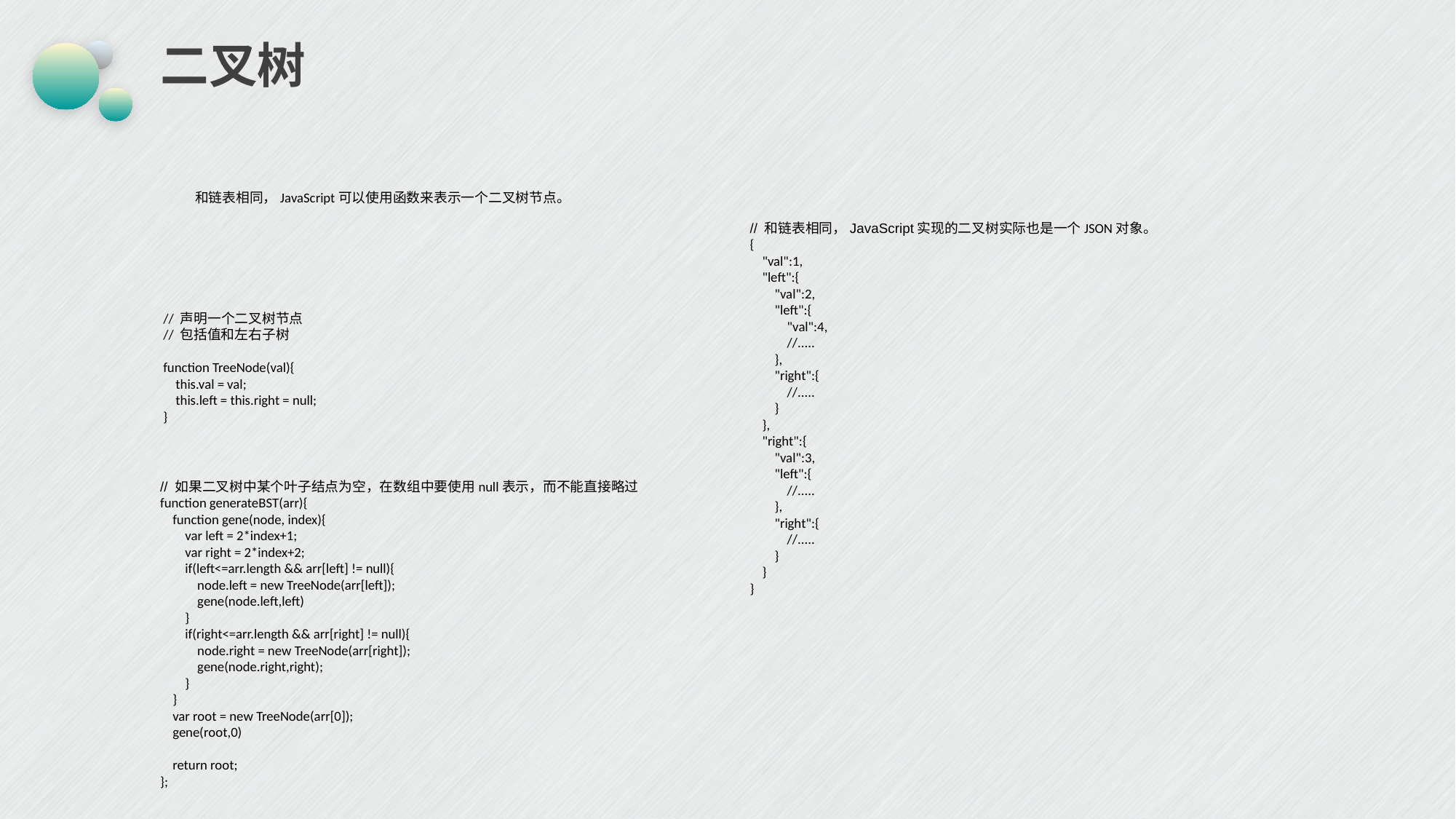

# 二叉树

和链表相同，JavaScript可以使用函数来表示一个二叉树节点。
// 和链表相同，JavaScript实现的二叉树实际也是一个JSON对象。{    "val":1,    "left":{        "val":2,        "left":{            "val":4,            //.....        },        "right":{            //.....        }    },    "right":{        "val":3,        "left":{            //.....        },        "right":{            //.....        }    }}
// 声明一个二叉树节点// 包括值和左右子树 function TreeNode(val){    this.val = val;    this.left = this.right = null;}
// 如果二叉树中某个叶子结点为空，在数组中要使用null表示，而不能直接略过function generateBST(arr){    function gene(node, index){        var left = 2*index+1;        var right = 2*index+2;        if(left<=arr.length && arr[left] != null){            node.left = new TreeNode(arr[left]);            gene(node.left,left)        }        if(right<=arr.length && arr[right] != null){            node.right = new TreeNode(arr[right]);            gene(node.right,right);        }    }    var root = new TreeNode(arr[0]);    gene(root,0)     return root;};